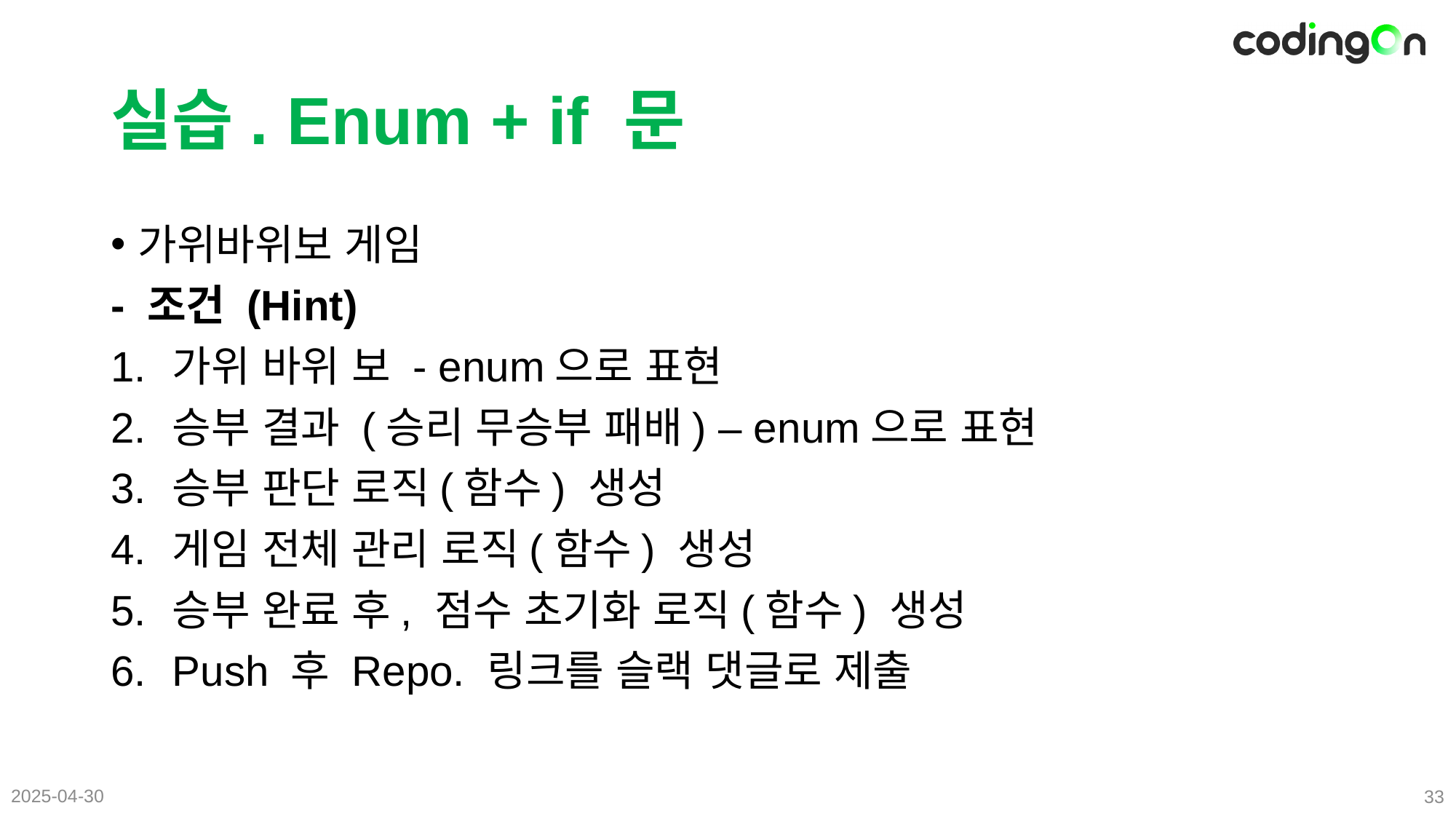

# 실습. Enum + if 문
가위바위보 게임
- 조건 (Hint)
가위 바위 보 - enum으로 표현
승부 결과 (승리 무승부 패배) – enum으로 표현
승부 판단 로직(함수) 생성
게임 전체 관리 로직(함수) 생성
승부 완료 후, 점수 초기화 로직(함수) 생성
Push 후 Repo. 링크를 슬랙 댓글로 제출
2025-04-30
33